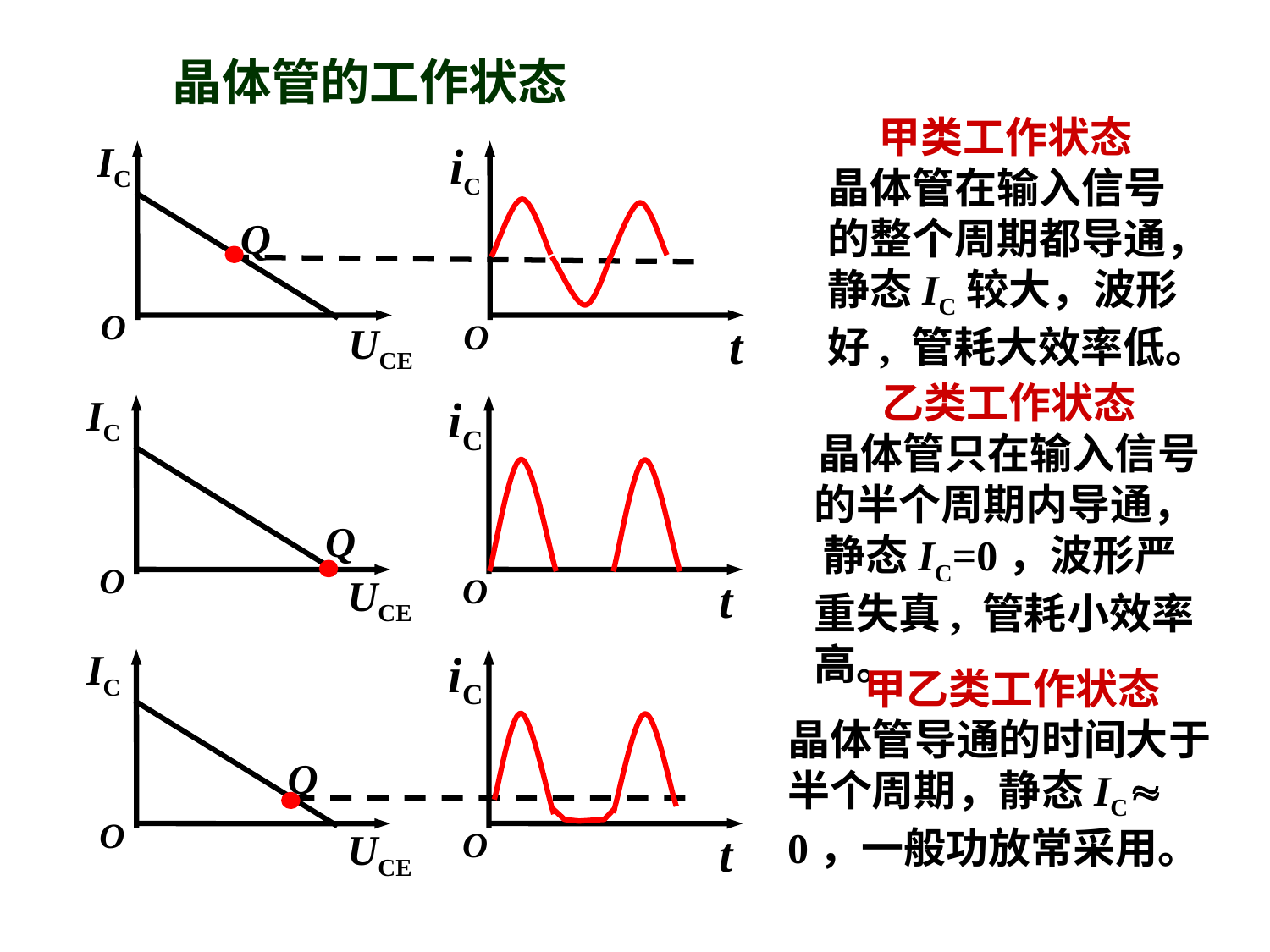

晶体管的工作状态
甲类工作状态
晶体管在输入信号
的整个周期都导通，
静态IC较大，波形好, 管耗大效率低。
IC
iC

Q

O
O
t
UCE

乙类工作状态
晶体管只在输入信号
的半个周期内导通，   静态IC=0，波形严重失真, 管耗小效率高。
IC
iC

Q
O

UCE
O
t

IC
iC

Q

O

O
t
UCE

甲乙类工作状态
晶体管导通的时间大于半个周期，静态IC≈ 0，一般功放常采用。